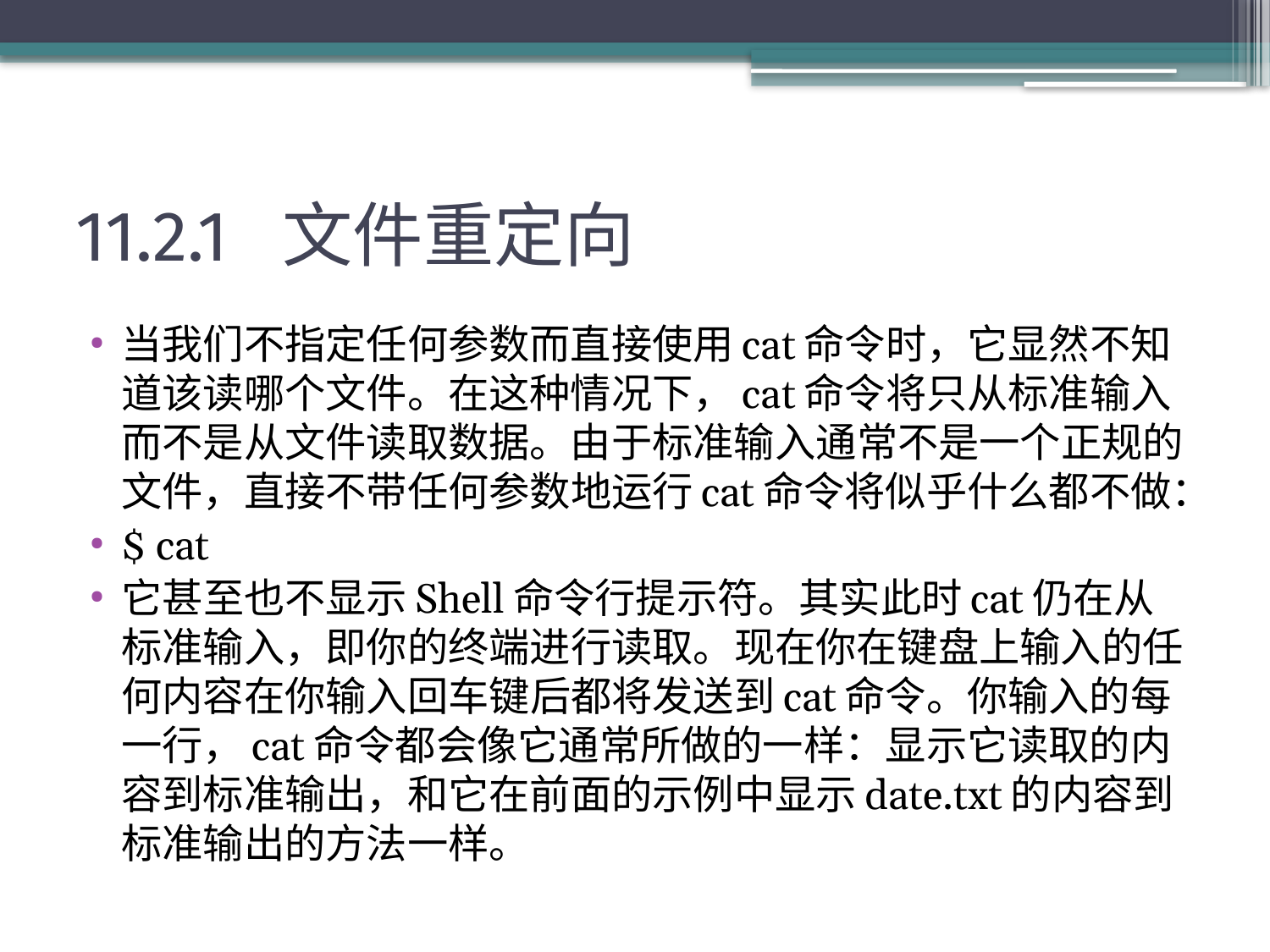

# 11.2.1  文件重定向
当我们不指定任何参数而直接使用cat命令时，它显然不知道该读哪个文件。在这种情况下，cat命令将只从标准输入而不是从文件读取数据。由于标准输入通常不是一个正规的文件，直接不带任何参数地运行cat命令将似乎什么都不做：
$ cat
它甚至也不显示Shell命令行提示符。其实此时cat仍在从标准输入，即你的终端进行读取。现在你在键盘上输入的任何内容在你输入回车键后都将发送到cat命令。你输入的每一行，cat命令都会像它通常所做的一样：显示它读取的内容到标准输出，和它在前面的示例中显示date.txt的内容到标准输出的方法一样。